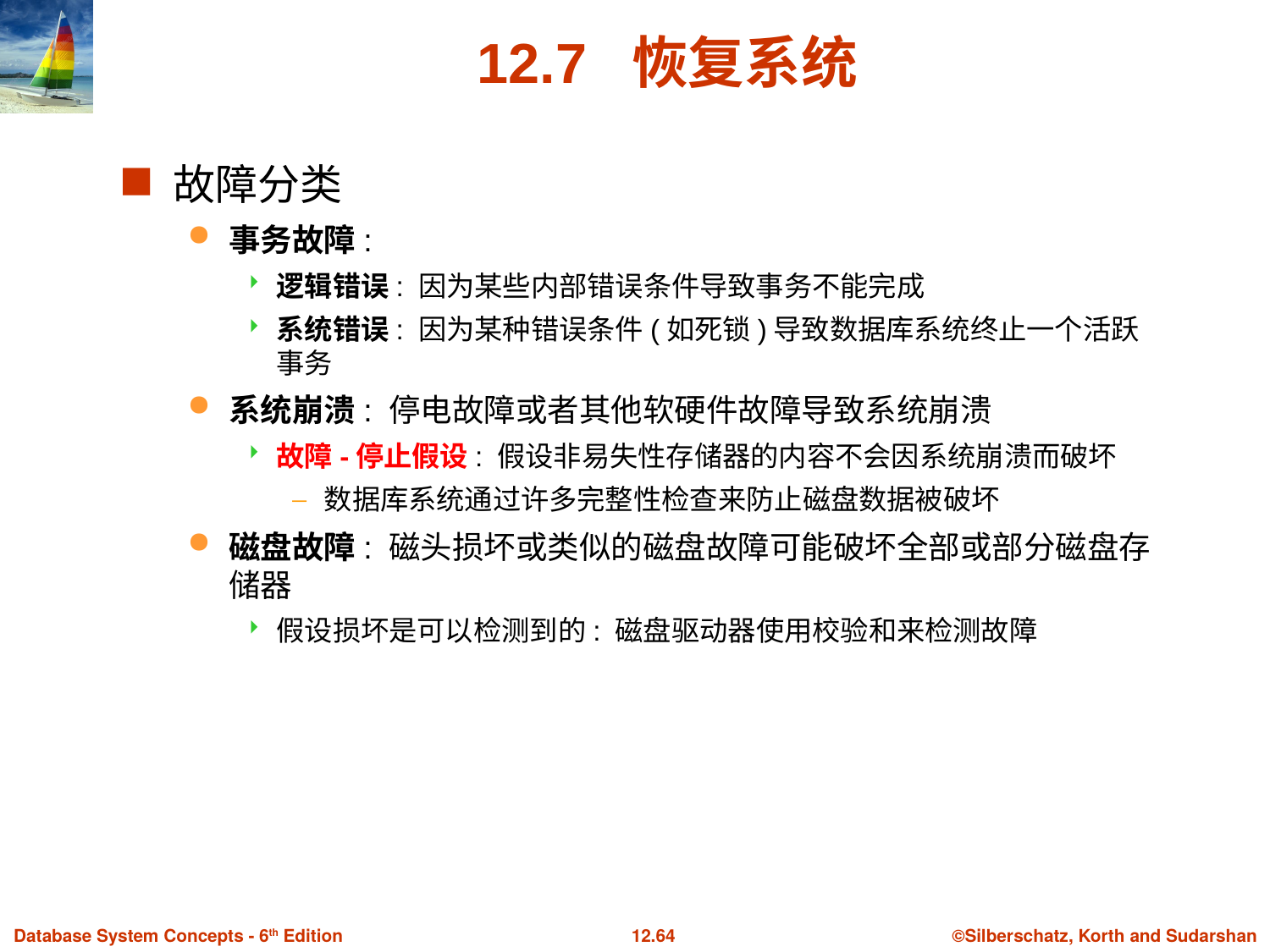

故障分类
事务故障:
逻辑错误: 因为某些内部错误条件导致事务不能完成
系统错误: 因为某种错误条件(如死锁)导致数据库系统终止一个活跃事务
系统崩溃: 停电故障或者其他软硬件故障导致系统崩溃
故障-停止假设: 假设非易失性存储器的内容不会因系统崩溃而破坏
数据库系统通过许多完整性检查来防止磁盘数据被破坏
磁盘故障: 磁头损坏或类似的磁盘故障可能破坏全部或部分磁盘存储器
假设损坏是可以检测到的: 磁盘驱动器使用校验和来检测故障
# 12.7  恢复系统